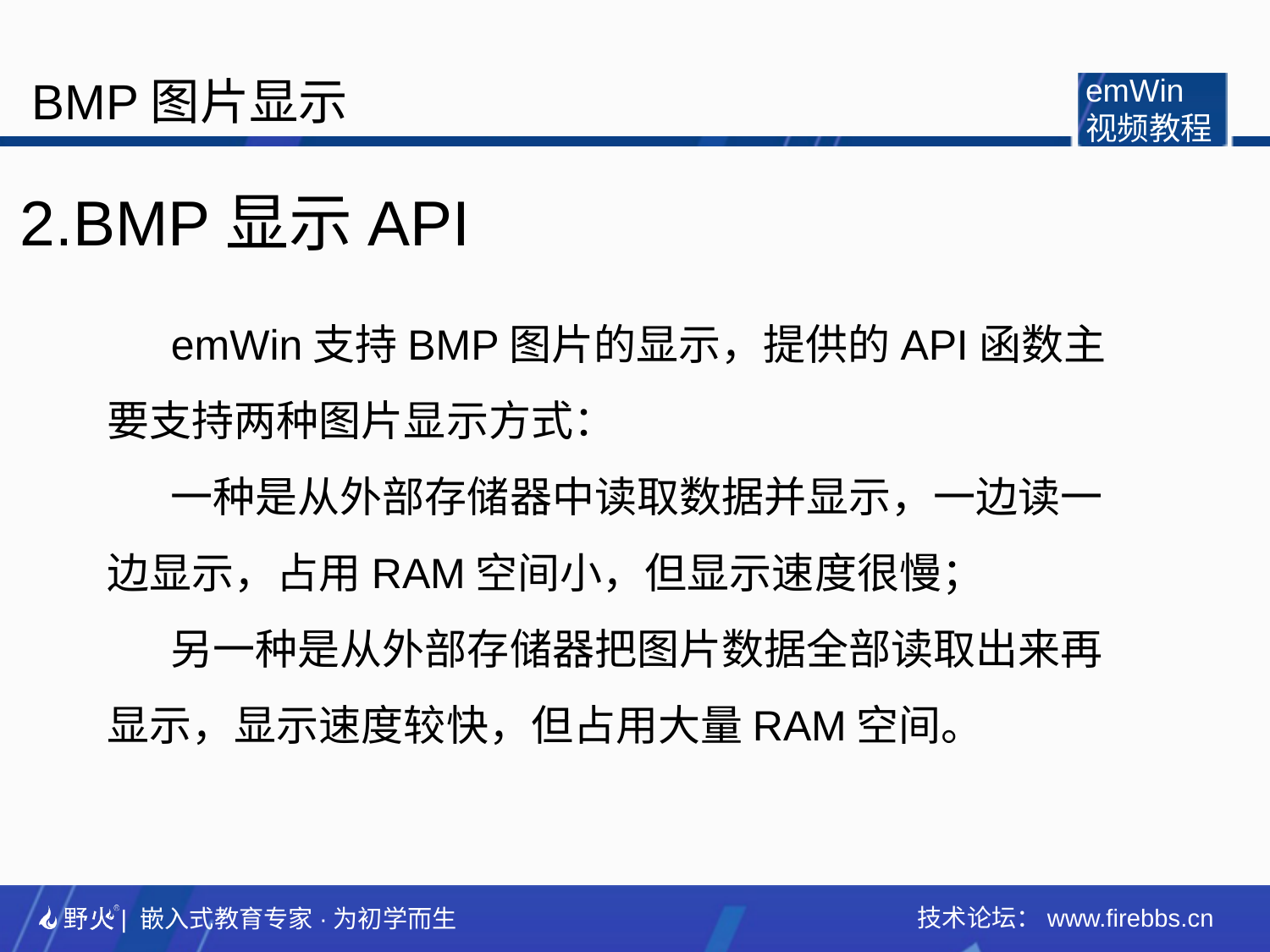

BMP图片显示
emWin
视频教程
2.BMP显示API
emWin支持BMP图片的显示，提供的API函数主要支持两种图片显示方式：
一种是从外部存储器中读取数据并显示，一边读一边显示，占用RAM空间小，但显示速度很慢；
另一种是从外部存储器把图片数据全部读取出来再显示，显示速度较快，但占用大量RAM空间。